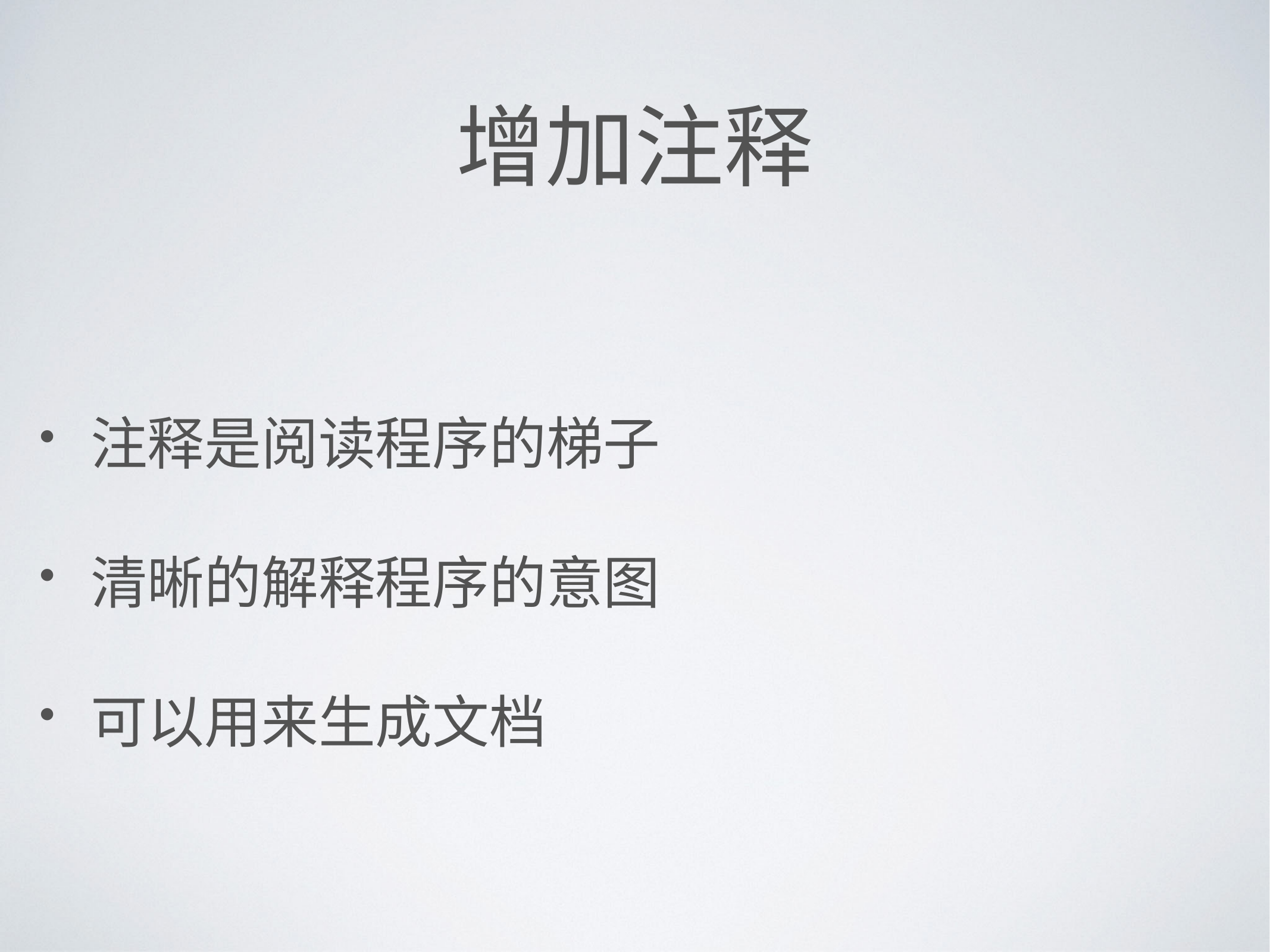

# 增加注释
注释是阅读程序的梯子
清晰的解释程序的意图
可以用来生成文档